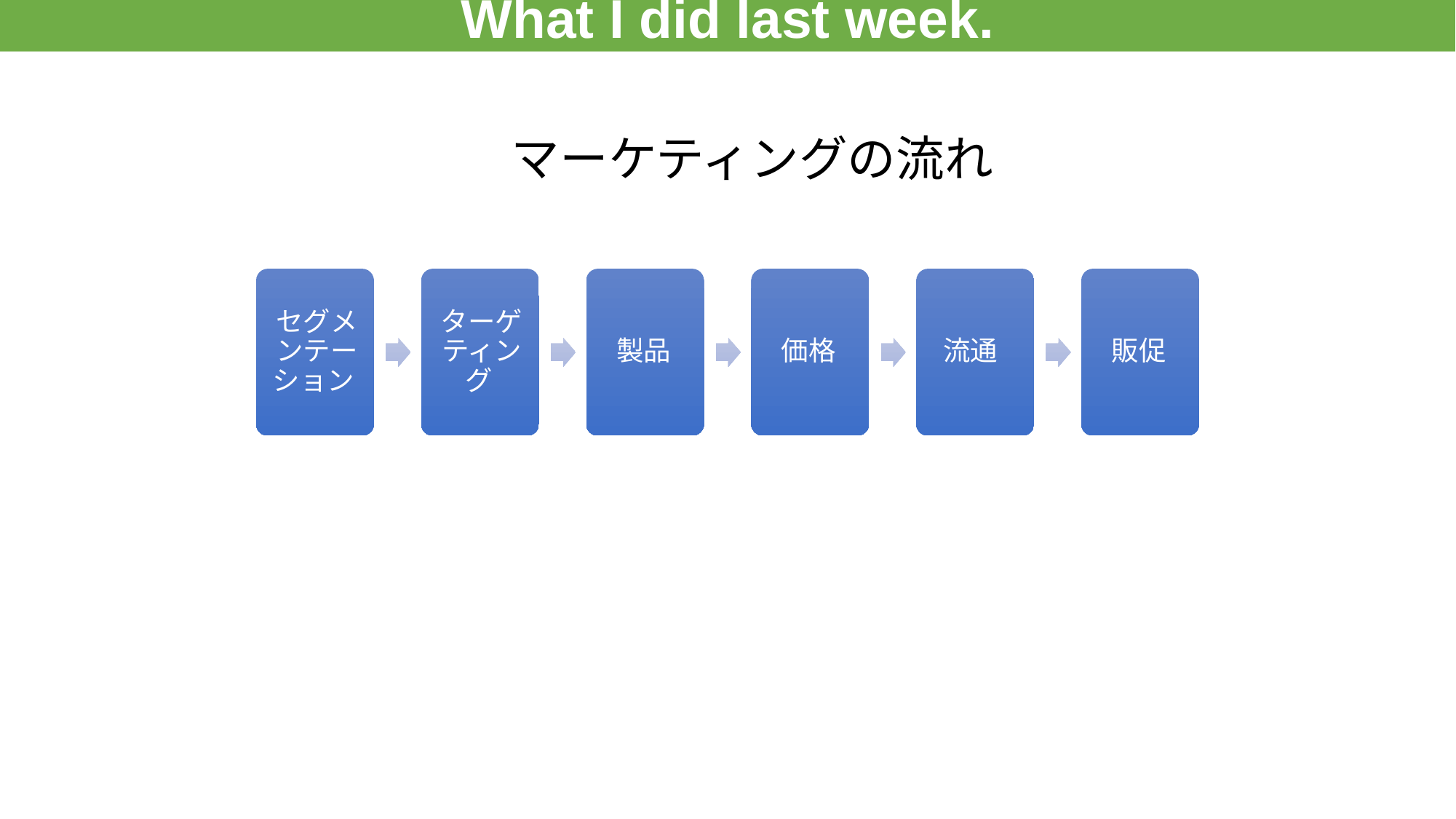

What I did last week.
マーケティングの流れ
セグメンテー ション

ターゲティング

製品

価格

流通

販促